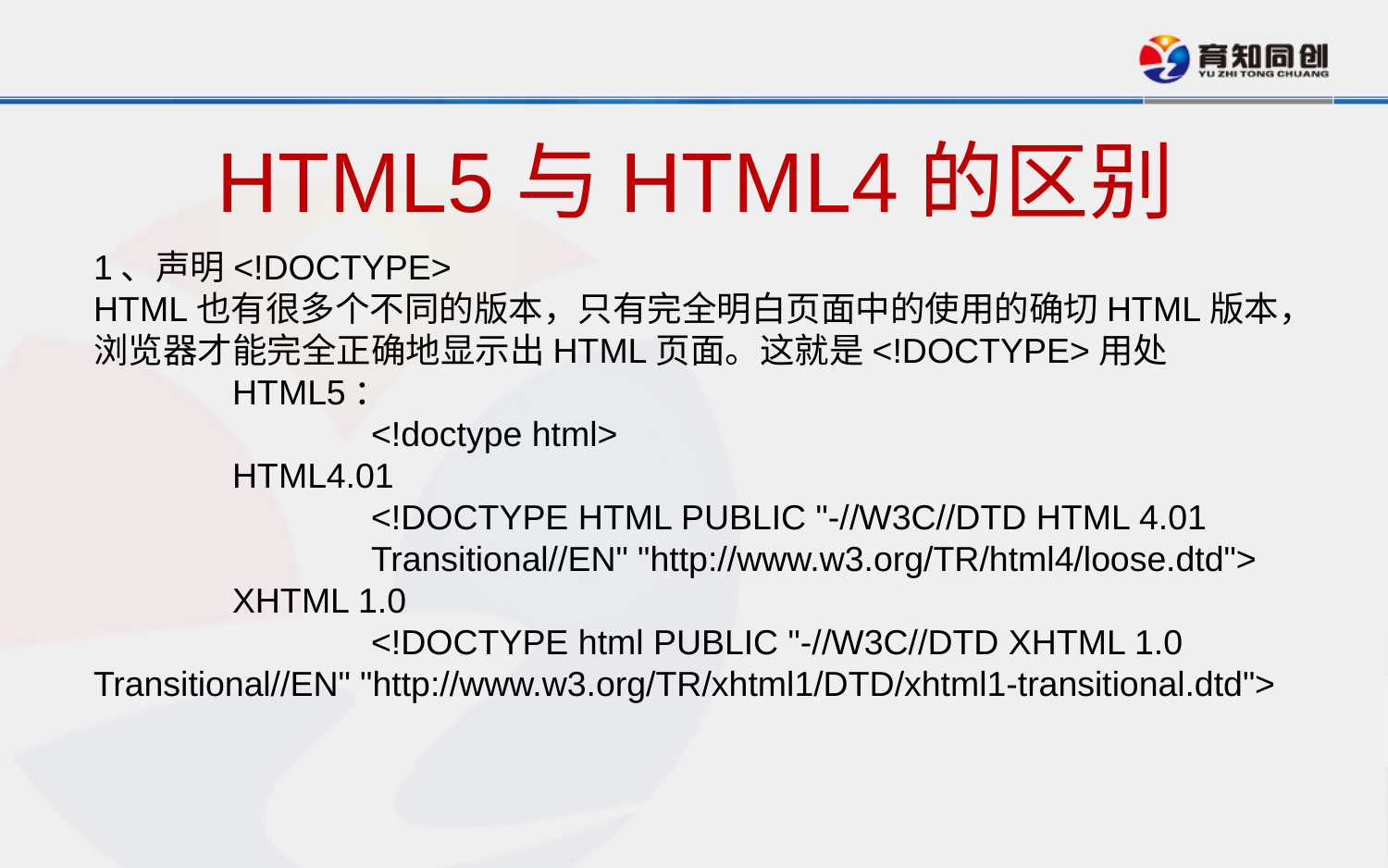

# HTML5与HTML4的区别
1、声明<!DOCTYPE>
HTML也有很多个不同的版本，只有完全明白页面中的使用的确切HTML版本，
浏览器才能完全正确地显示出HTML页面。这就是<!DOCTYPE>用处
	HTML5：
		<!doctype html>
	HTML4.01
		<!DOCTYPE HTML PUBLIC "-//W3C//DTD HTML 4.01
		Transitional//EN" "http://www.w3.org/TR/html4/loose.dtd">
	XHTML 1.0
		<!DOCTYPE html PUBLIC "-//W3C//DTD XHTML 1.0
Transitional//EN" "http://www.w3.org/TR/xhtml1/DTD/xhtml1-transitional.dtd">